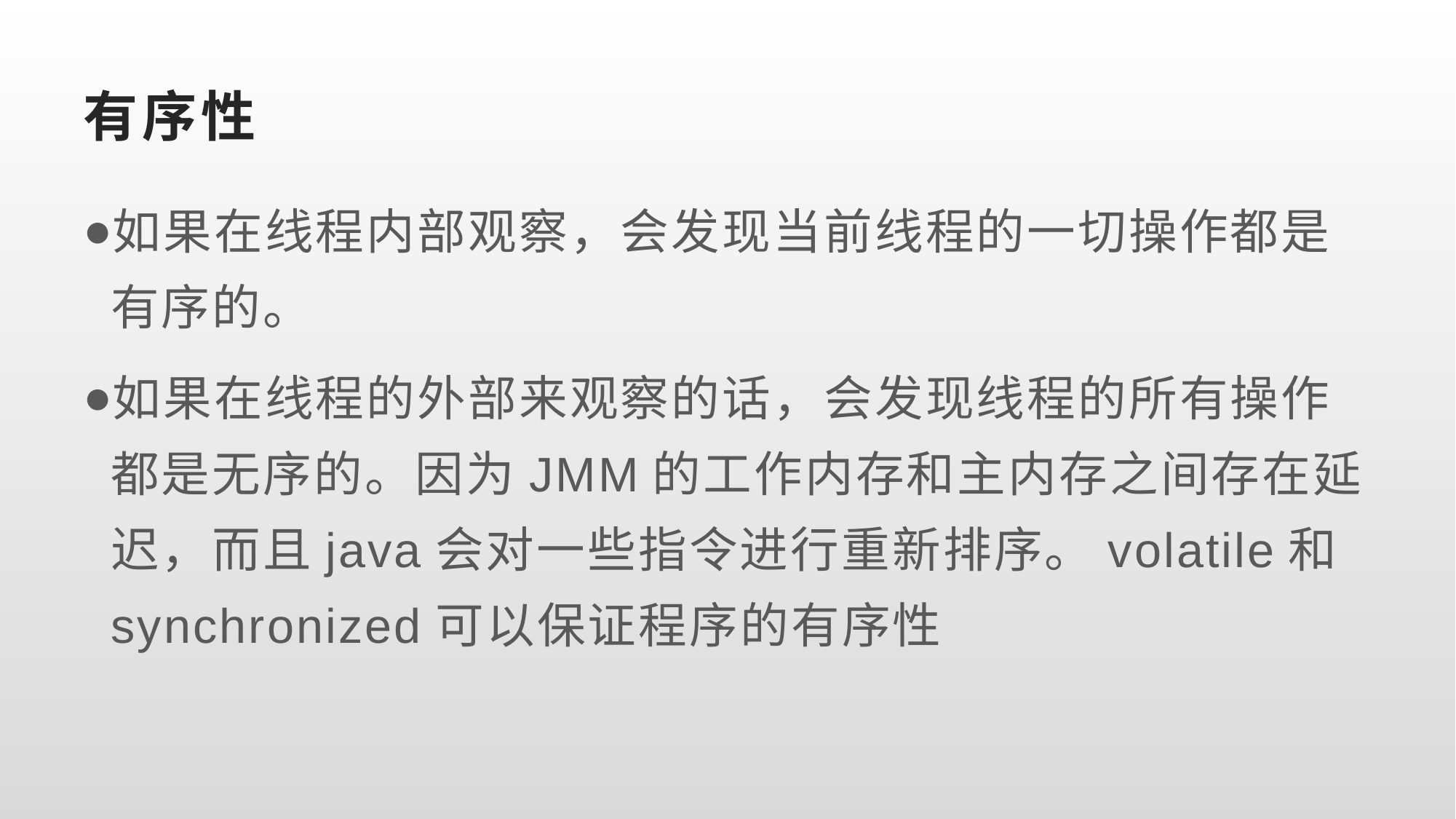

# 有序性
如果在线程内部观察，会发现当前线程的一切操作都是有序的。
如果在线程的外部来观察的话，会发现线程的所有操作都是无序的。因为JMM的工作内存和主内存之间存在延迟，而且java会对一些指令进行重新排序。volatile和synchronized可以保证程序的有序性